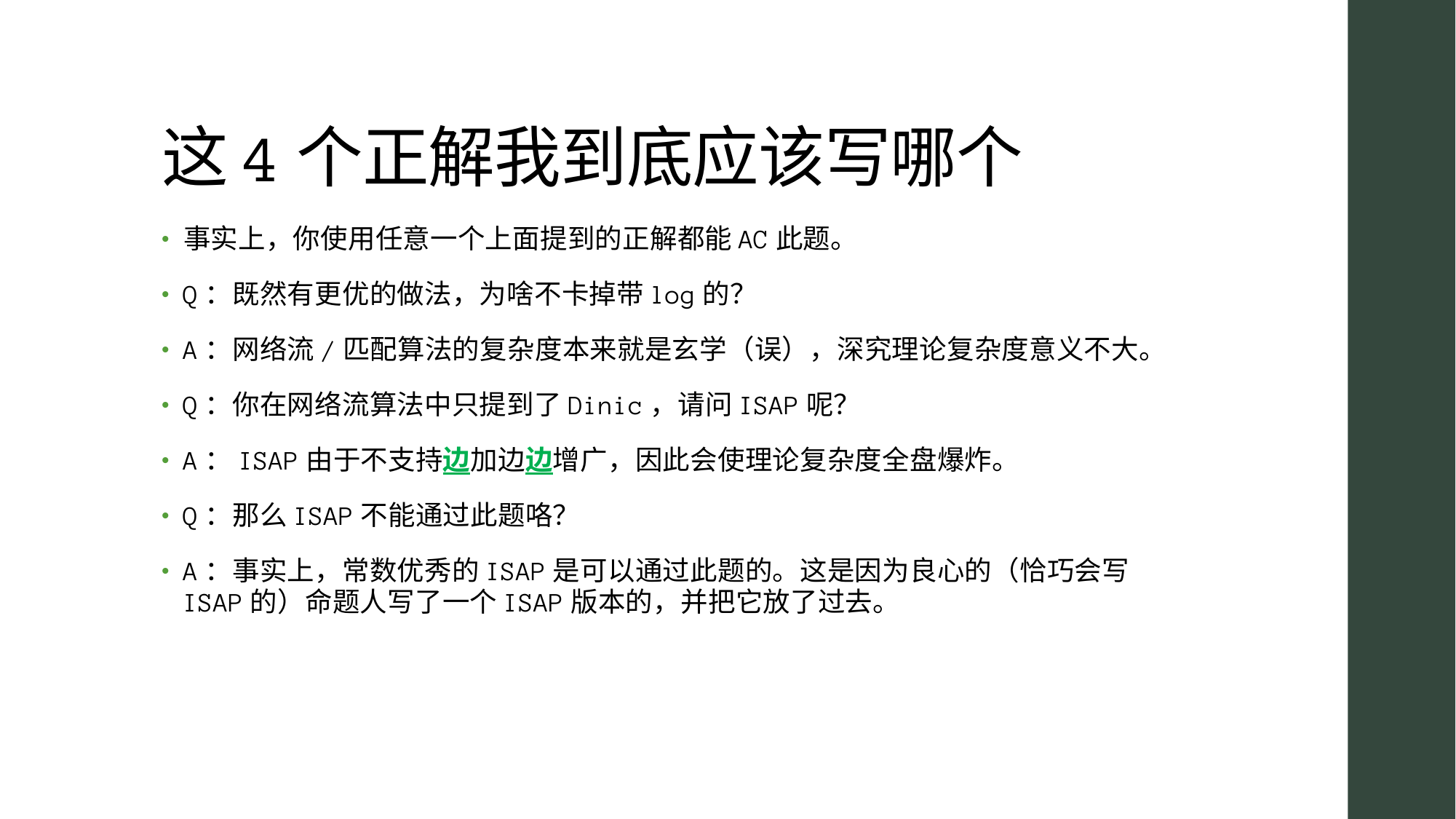

# 这4个正解我到底应该写哪个
事实上，你使用任意一个上面提到的正解都能AC此题。
Q：既然有更优的做法，为啥不卡掉带log的？
A：网络流/匹配算法的复杂度本来就是玄学（误），深究理论复杂度意义不大。
Q：你在网络流算法中只提到了Dinic，请问ISAP呢？
A：ISAP由于不支持边加边边增广，因此会使理论复杂度全盘爆炸。
Q：那么ISAP不能通过此题咯？
A：事实上，常数优秀的ISAP是可以通过此题的。这是因为良心的（恰巧会写ISAP的）命题人写了一个ISAP版本的，并把它放了过去。